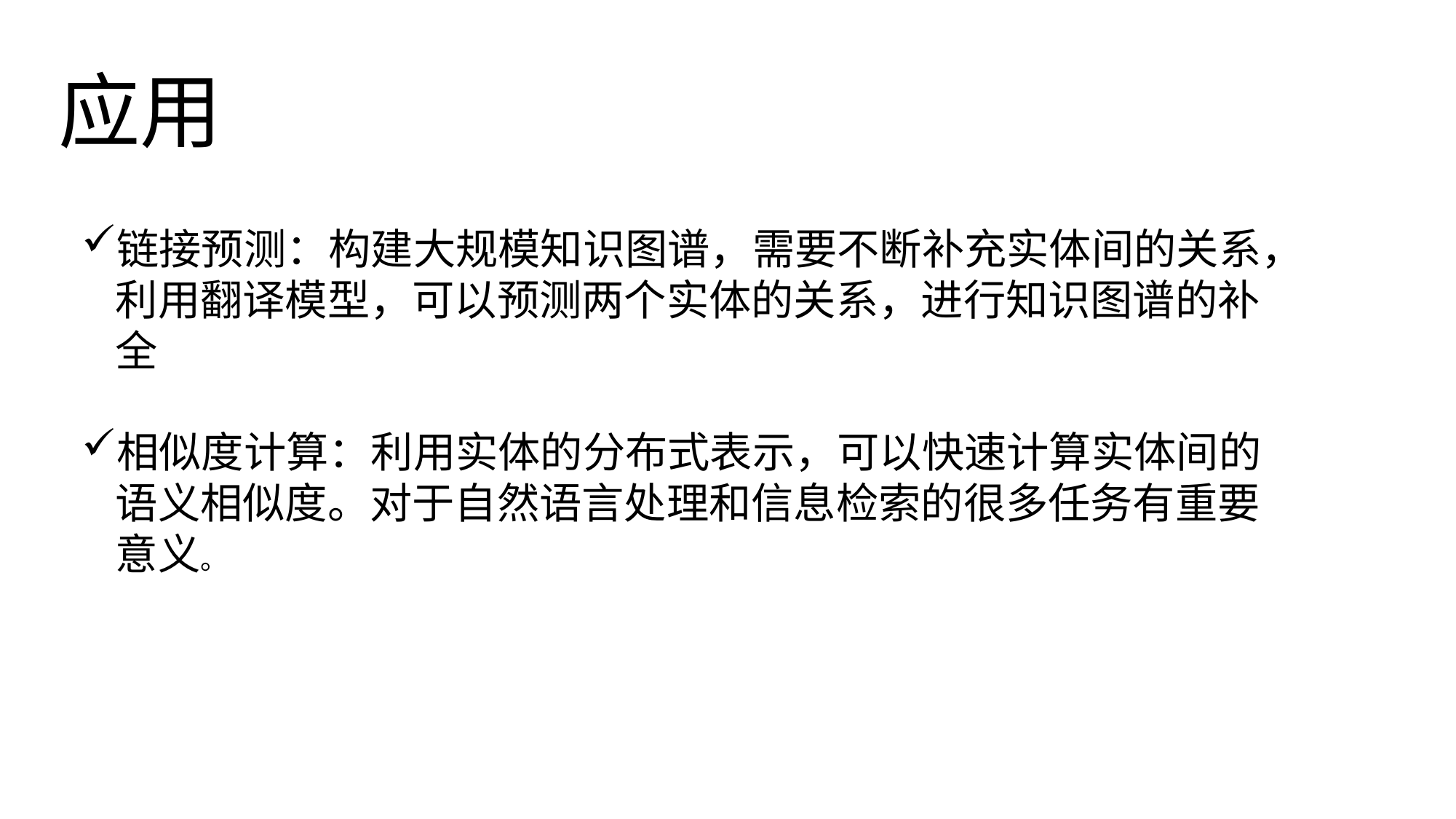

应用
链接预测：构建大规模知识图谱，需要不断补充实体间的关系，利用翻译模型，可以预测两个实体的关系，进行知识图谱的补全

相似度计算：利用实体的分布式表示，可以快速计算实体间的语义相似度。对于自然语言处理和信息检索的很多任务有重要意义。